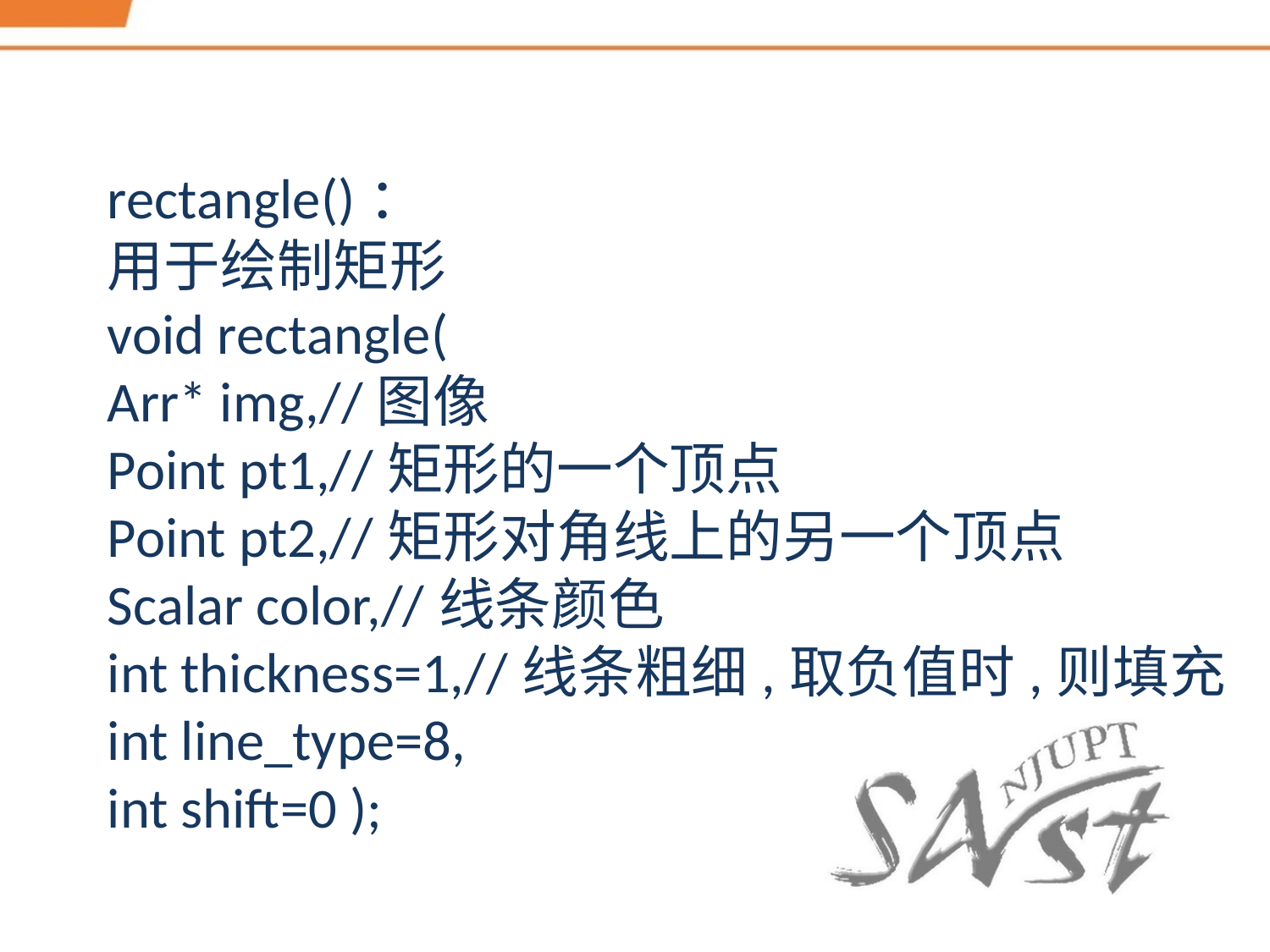

rectangle()：
用于绘制矩形
void rectangle(
Arr* img,//图像
Point pt1,//矩形的一个顶点
Point pt2,//矩形对角线上的另一个顶点
Scalar color,//线条颜色
int thickness=1,//线条粗细,取负值时,则填充
int line_type=8,
int shift=0 );